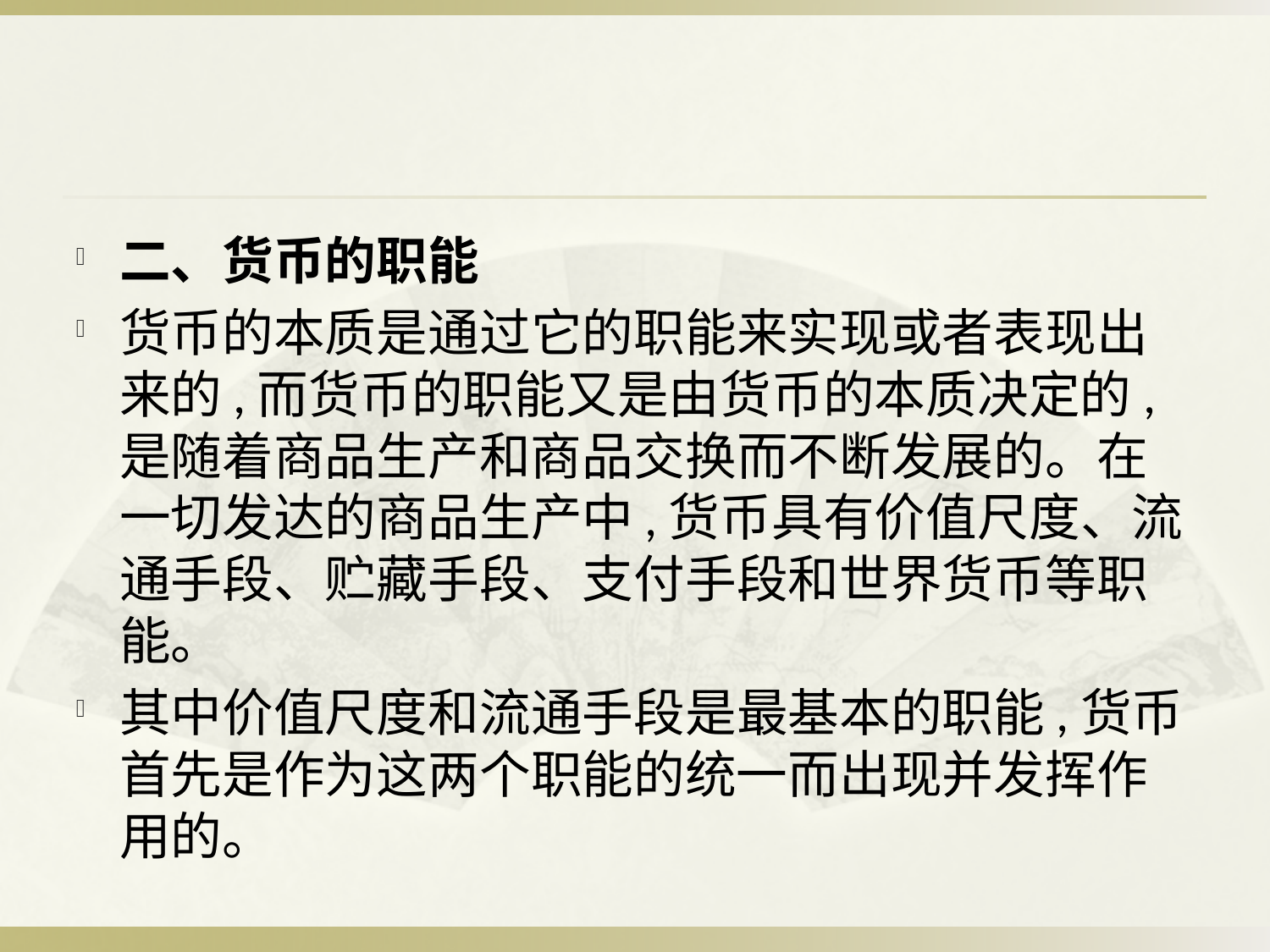

#
二、货币的职能
货币的本质是通过它的职能来实现或者表现出来的,而货币的职能又是由货币的本质决定的,是随着商品生产和商品交换而不断发展的。在一切发达的商品生产中,货币具有价值尺度、流通手段、贮藏手段、支付手段和世界货币等职能。
其中价值尺度和流通手段是最基本的职能,货币首先是作为这两个职能的统一而出现并发挥作用的。